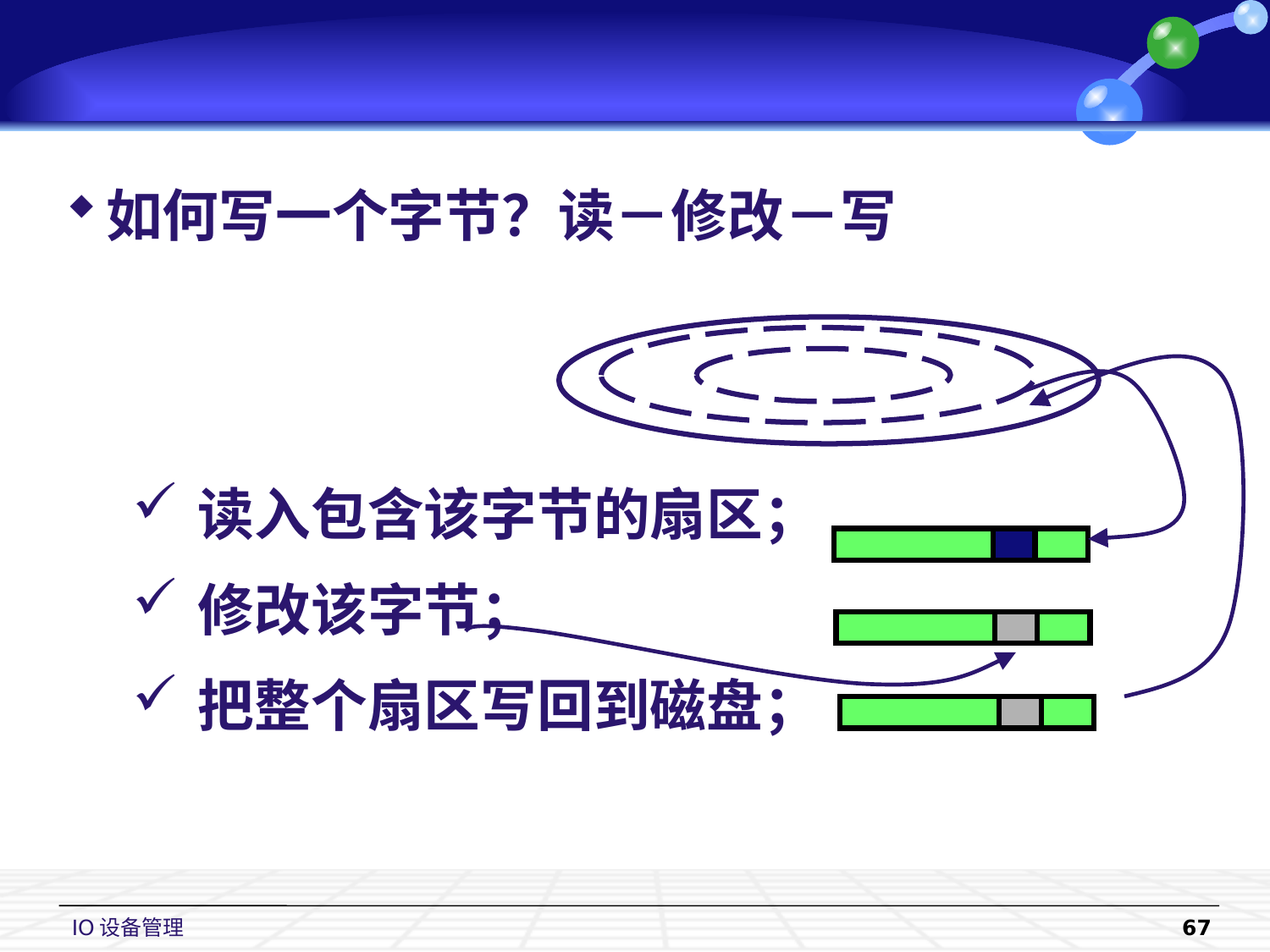

如何写一个字节？读－修改－写
读入包含该字节的扇区；
修改该字节；
把整个扇区写回到磁盘；

IO设备管理
67